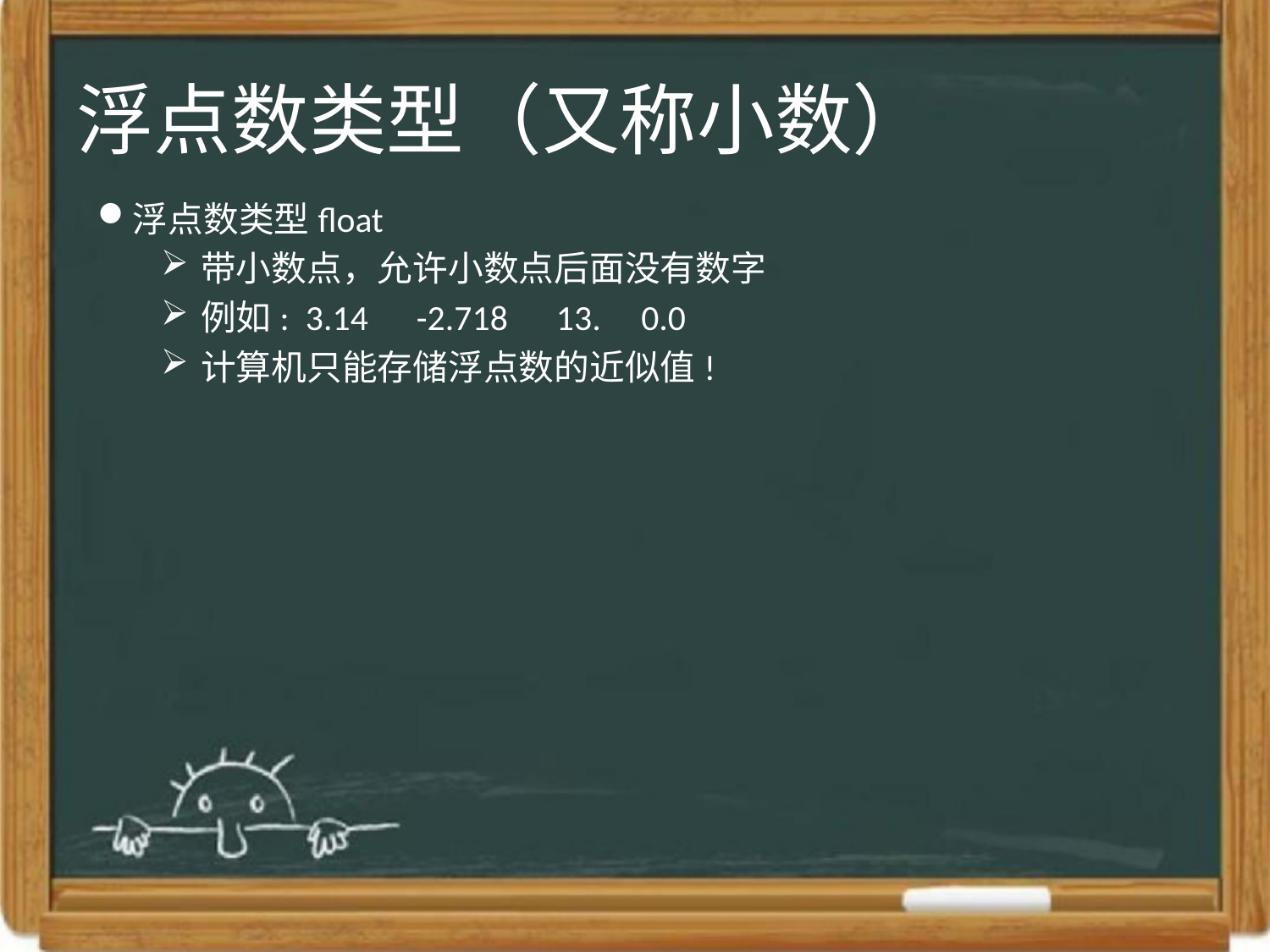

# 浮点数类型（又称小数）
浮点数类型float
带小数点，允许小数点后面没有数字
例如:  3.14      -2.718      13.     0.0
计算机只能存储浮点数的近似值!